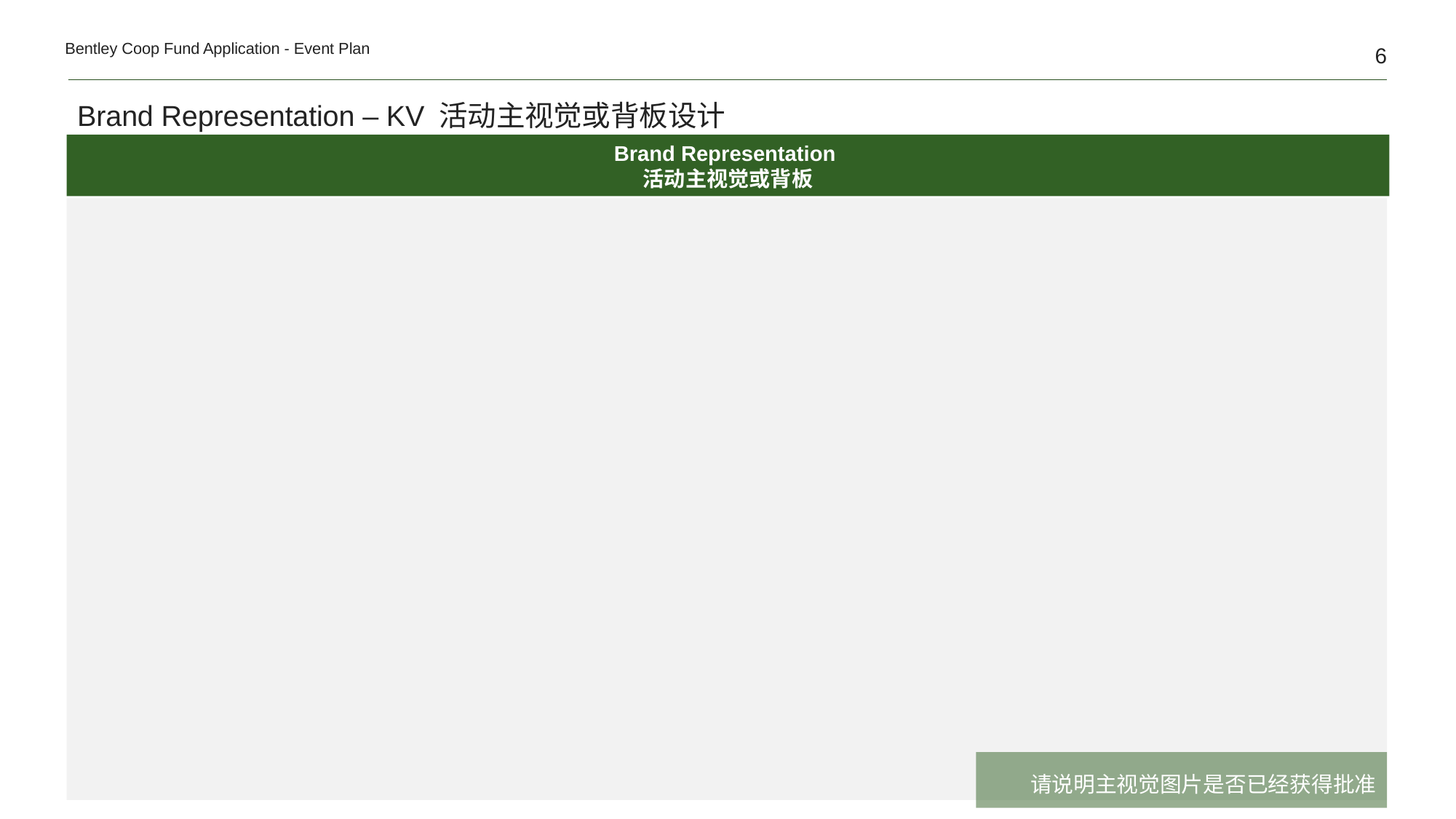

6
Bentley Coop Fund Application - Event Plan
Brand Representation – KV 活动主视觉或背板设计
Brand Representation
活动主视觉或背板

请说明主视觉图片是否已经获得批准